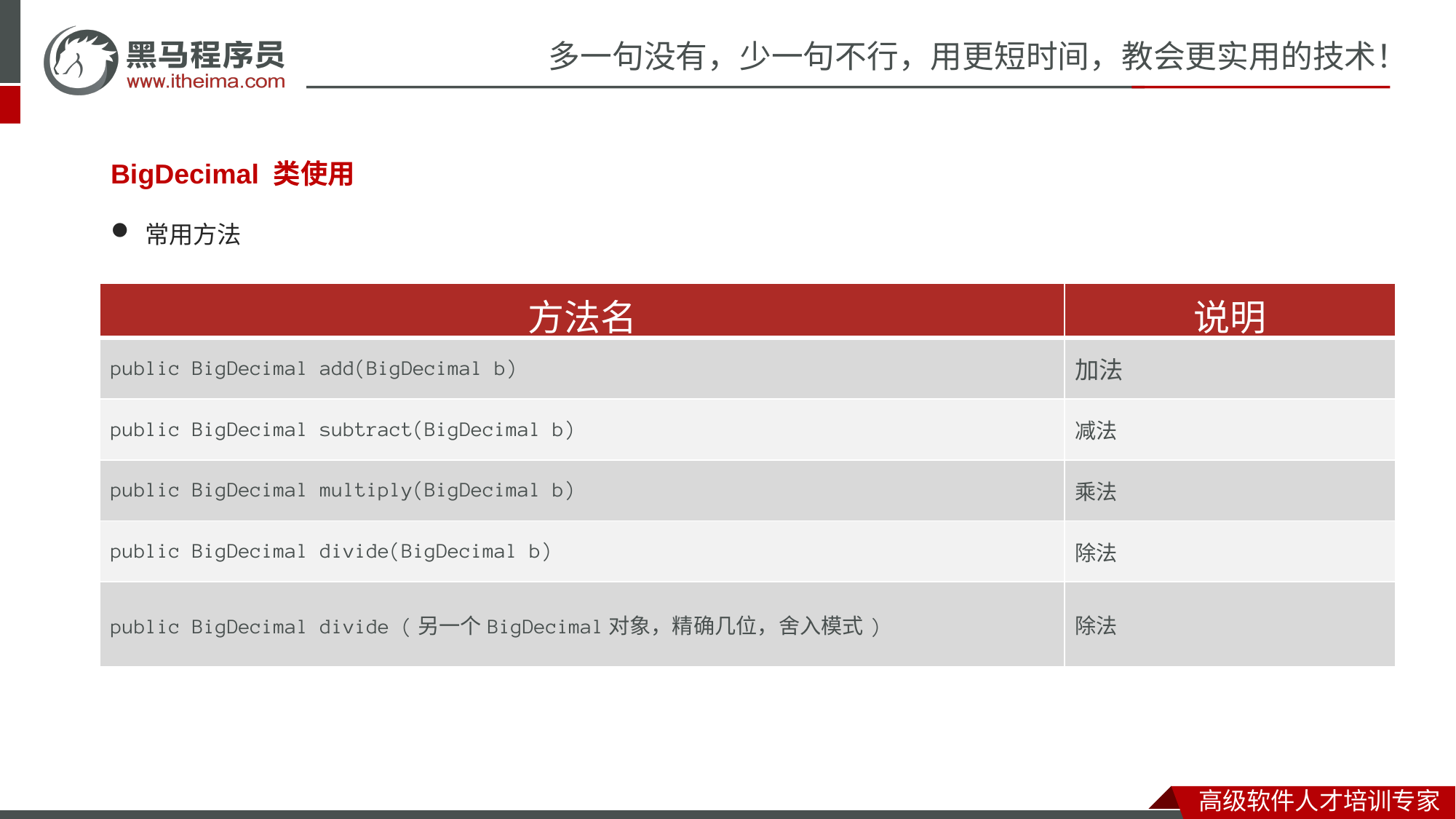

BigDecimal 类使用
常用方法
| 方法名 | 说明 |
| --- | --- |
| public BigDecimal add(BigDecimal b) | 加法 |
| public BigDecimal subtract(BigDecimal b) | 减法 |
| public BigDecimal multiply(BigDecimal b) | 乘法 |
| public BigDecimal divide(BigDecimal b) | 除法 |
| public BigDecimal divide (另一个BigDecimal对象，精确几位，舍入模式) | 除法 |